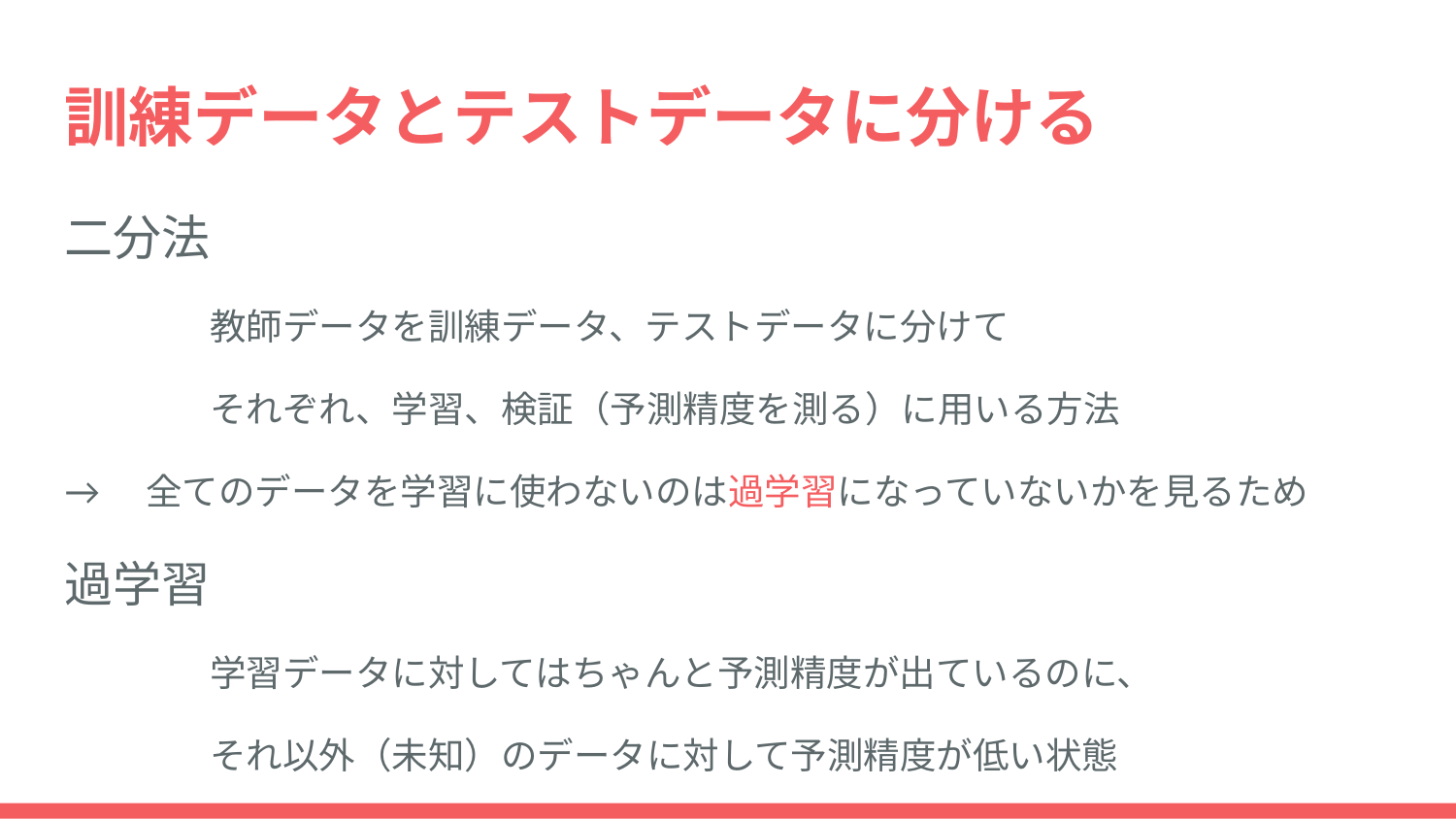

# 訓練データとテストデータに分ける
二分法
	教師データを訓練データ、テストデータに分けて
	それぞれ、学習、検証（予測精度を測る）に用いる方法
→　全てのデータを学習に使わないのは過学習になっていないかを見るため
過学習
	学習データに対してはちゃんと予測精度が出ているのに、
	それ以外（未知）のデータに対して予測精度が低い状態